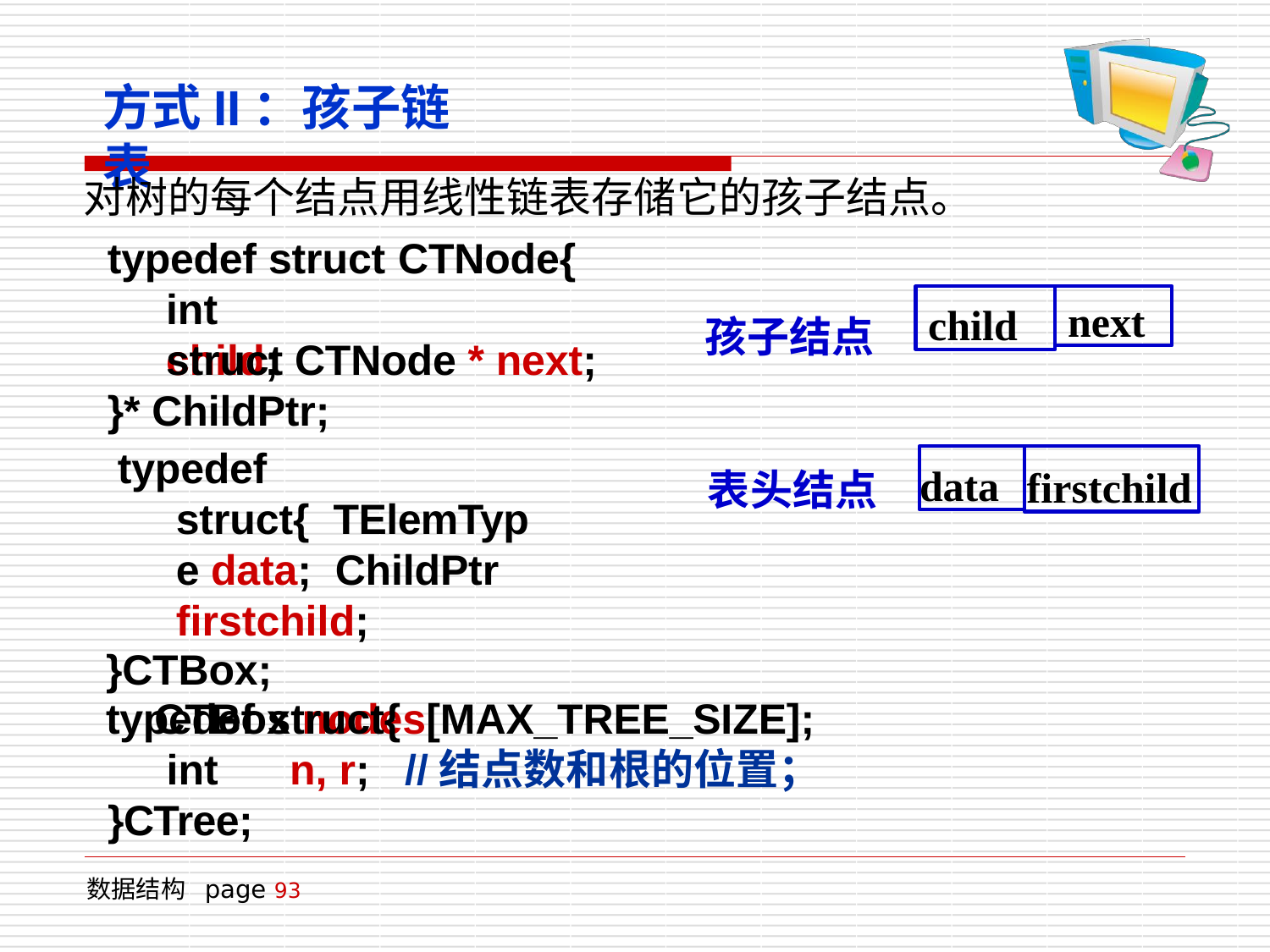

# 方式II：孩子链表

对树的每个结点用线性链表存储它的孩子结点。
typedef struct CTNode{
int	child;
child
next
孩子结点
struct CTNode * next;
}* ChildPtr;
typedef struct{  TElemType data;  ChildPtr firstchild;
}CTBox;
typedef struct{
data
firstchild
表头结点
CTBox nodes[MAX_TREE_SIZE];  int	n, r;	//结点数和根的位置；
}CTree;

数据结构 page 93